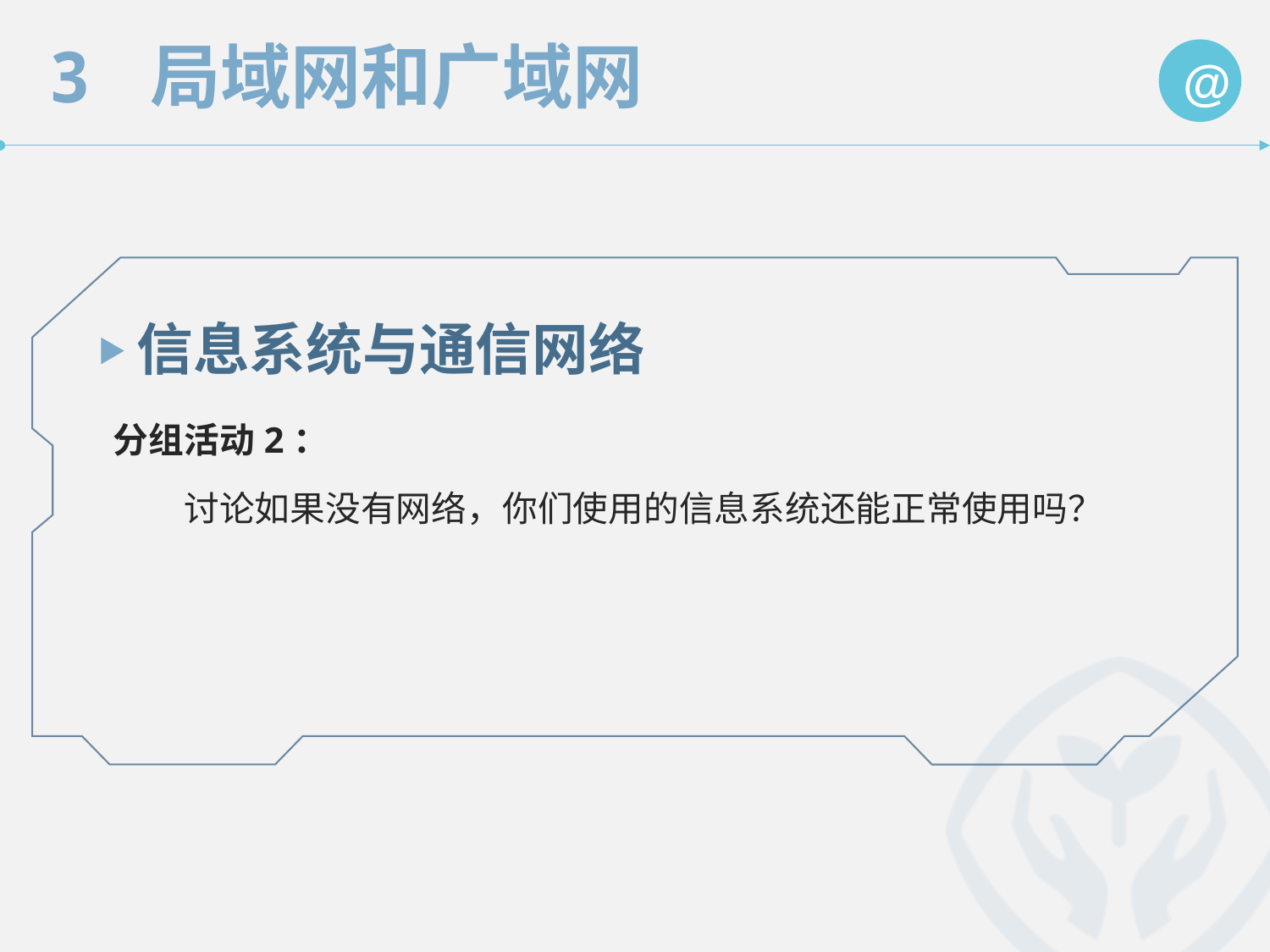

信息系统与通信网络

分组活动2：
　　讨论如果没有网络，你们使用的信息系统还能正常使用吗？